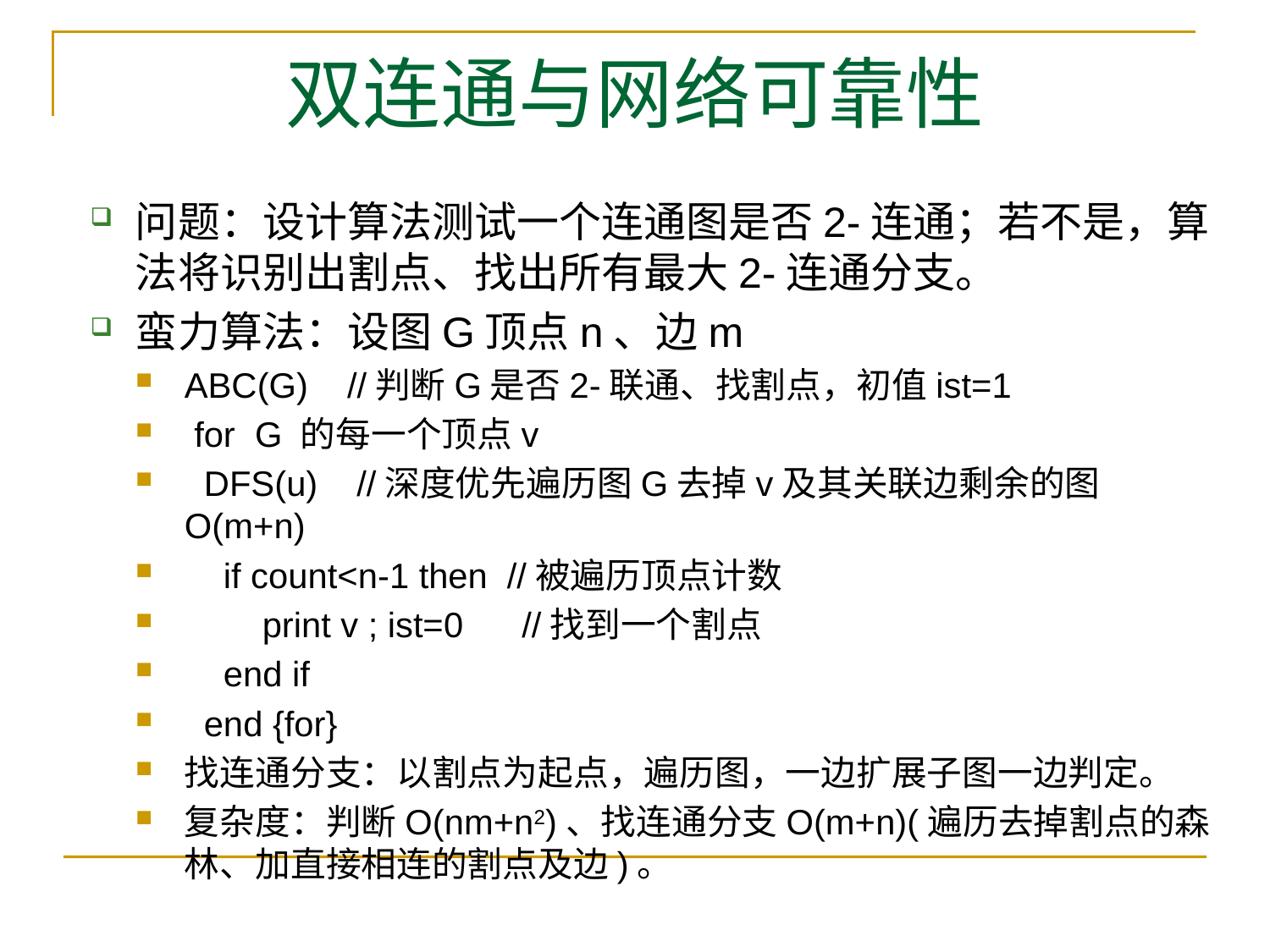

# 双连通与网络可靠性
问题：设计算法测试一个连通图是否2-连通；若不是，算法将识别出割点、找出所有最大2-连通分支。
蛮力算法：设图G顶点n、边m
ABC(G)    //判断G是否2-联通、找割点，初值ist=1
 for  G 的每一个顶点v
  DFS(u)    //深度优先遍历图G去掉v及其关联边剩余的图O(m+n)
    if count<n-1 then  //被遍历顶点计数
        print v ; ist=0      //找到一个割点
    end if
  end {for}
找连通分支：以割点为起点，遍历图，一边扩展子图一边判定。
复杂度：判断O(nm+n2)、找连通分支O(m+n)(遍历去掉割点的森林、加直接相连的割点及边)。